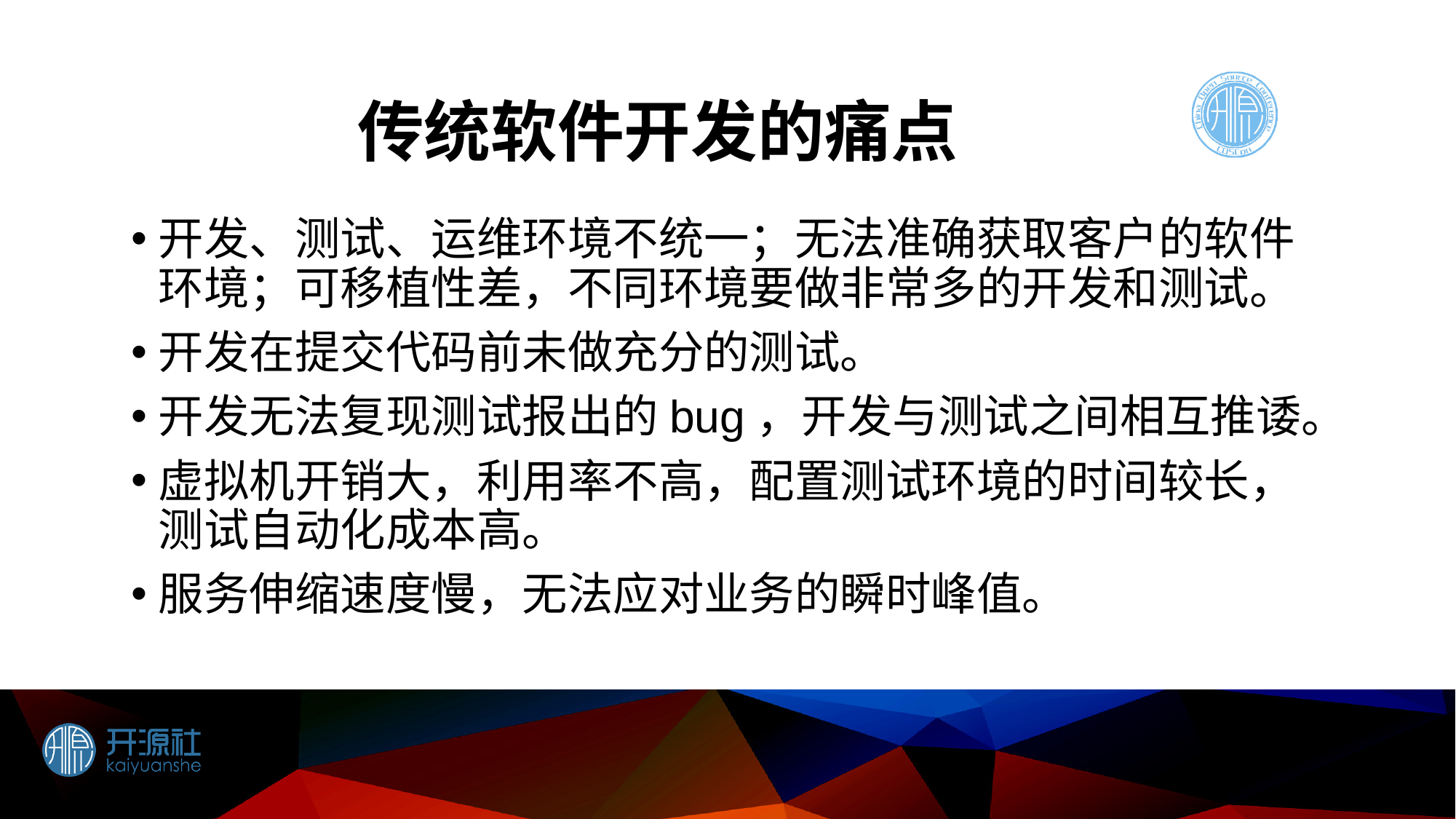

传统软件开发的痛点
开发、测试、运维环境不统一；无法准确获取客户的软件环境；可移植性差，不同环境要做非常多的开发和测试。
开发在提交代码前未做充分的测试。
开发无法复现测试报出的bug，开发与测试之间相互推诿。
虚拟机开销大，利用率不高，配置测试环境的时间较长，测试自动化成本高。
服务伸缩速度慢，无法应对业务的瞬时峰值。